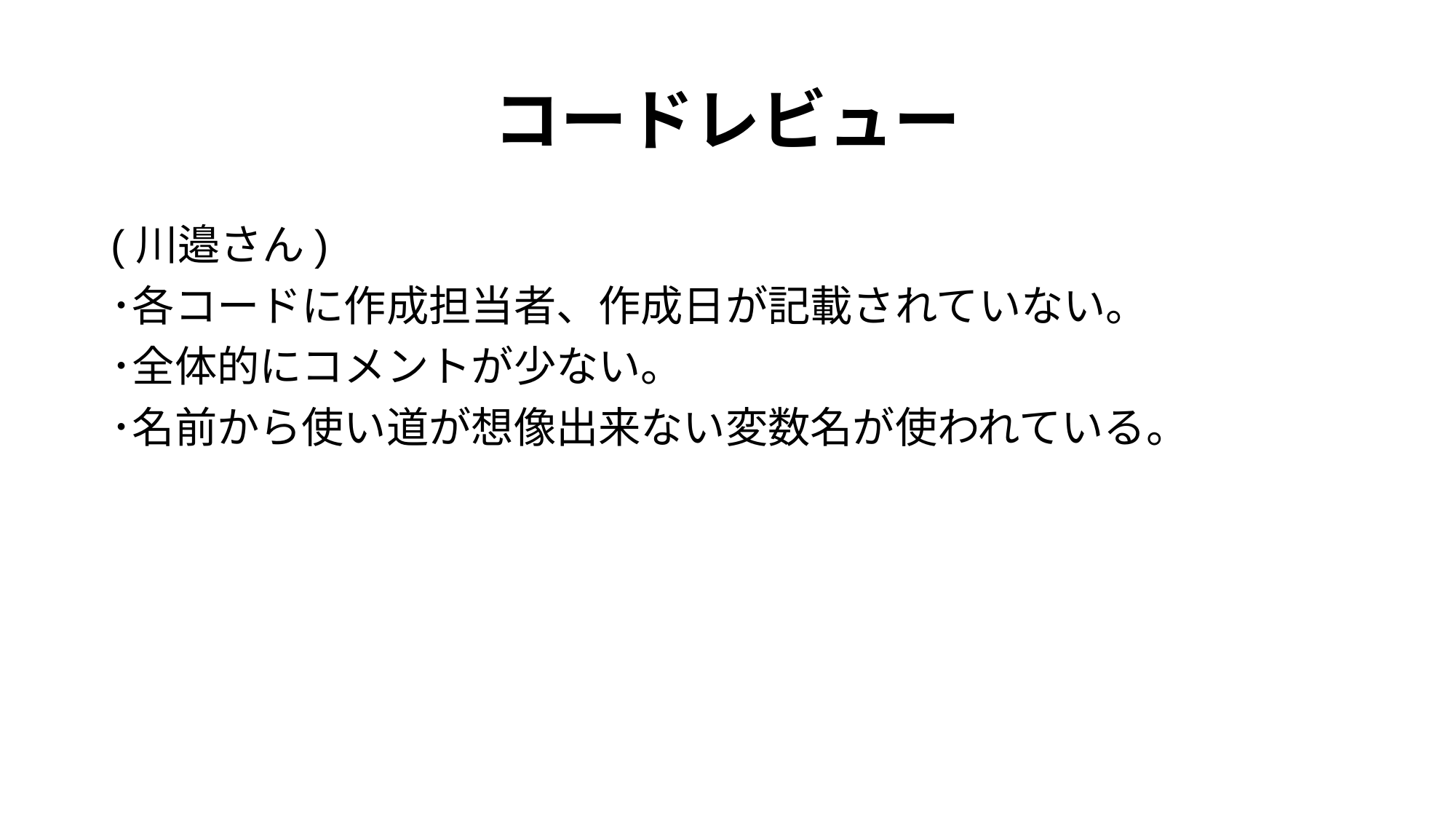

# コードレビュー
(川邉さん)
･各コードに作成担当者、作成日が記載されていない。
･全体的にコメントが少ない。
･名前から使い道が想像出来ない変数名が使われている。